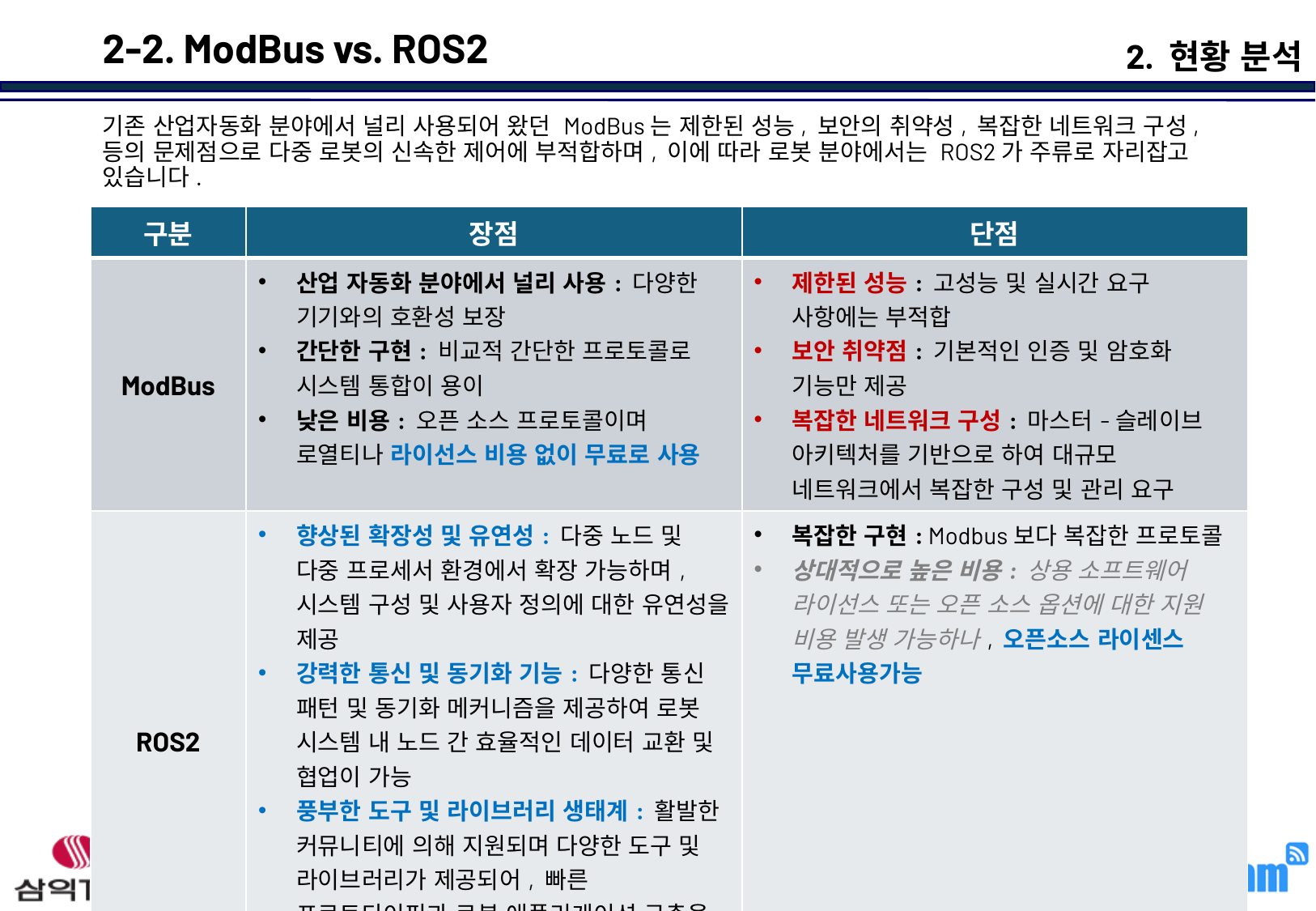

2. 현황 분석
# 2-2. ModBus vs. ROS2
기존 산업자동화 분야에서 널리 사용되어 왔던 ModBus는 제한된 성능, 보안의 취약성, 복잡한 네트워크 구성, 등의 문제점으로 다중 로봇의 신속한 제어에 부적합하며, 이에 따라 로봇 분야에서는 ROS2가 주류로 자리잡고 있습니다.
| 구분 | 장점 | 단점 |
| --- | --- | --- |
| ModBus | 산업 자동화 분야에서 널리 사용: 다양한 기기와의 호환성 보장 간단한 구현: 비교적 간단한 프로토콜로 시스템 통합이 용이 낮은 비용: 오픈 소스 프로토콜이며 로열티나 라이선스 비용 없이 무료로 사용 | 제한된 성능: 고성능 및 실시간 요구 사항에는 부적합 보안 취약점: 기본적인 인증 및 암호화 기능만 제공 복잡한 네트워크 구성: 마스터-슬레이브 아키텍처를 기반으로 하여 대규모 네트워크에서 복잡한 구성 및 관리 요구 |
| ROS2 | 향상된 확장성 및 유연성: 다중 노드 및 다중 프로세서 환경에서 확장 가능하며, 시스템 구성 및 사용자 정의에 대한 유연성을 제공 강력한 통신 및 동기화 기능: 다양한 통신 패턴 및 동기화 메커니즘을 제공하여 로봇 시스템 내 노드 간 효율적인 데이터 교환 및 협업이 가능 풍부한 도구 및 라이브러리 생태계: 활발한 커뮤니티에 의해 지원되며 다양한 도구 및 라이브러리가 제공되어, 빠른 프로토타이핑과 로봇 애플리케이션 구축을 지원 | 복잡한 구현: Modbus보다 복잡한 프로토콜 상대적으로 높은 비용: 상용 소프트웨어 라이선스 또는 오픈 소스 옵션에 대한 지원 비용 발생 가능하나, 오픈소스 라이센스 무료사용가능 |